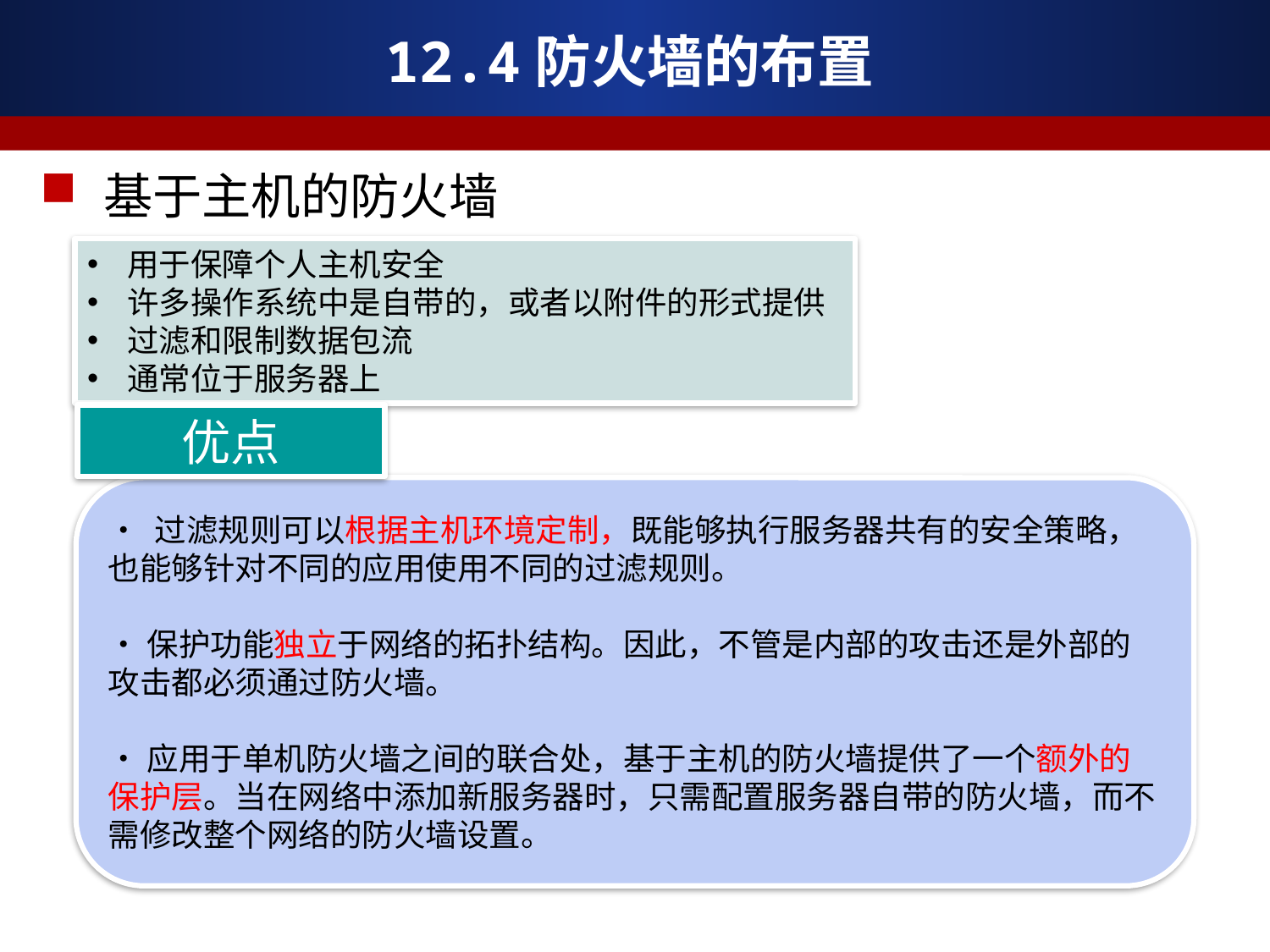

# 12.4防火墙的布置
基于主机的防火墙
用于保障个人主机安全
许多操作系统中是自带的，或者以附件的形式提供
过滤和限制数据包流
通常位于服务器上
优点
• 过滤规则可以根据主机环境定制，既能够执行服务器共有的安全策略，也能够针对不同的应用使用不同的过滤规则。
• 保护功能独立于网络的拓扑结构。因此，不管是内部的攻击还是外部的攻击都必须通过防火墙。
• 应用于单机防火墙之间的联合处，基于主机的防火墙提供了一个额外的保护层。当在网络中添加新服务器时，只需配置服务器自带的防火墙，而不需修改整个网络的防火墙设置。